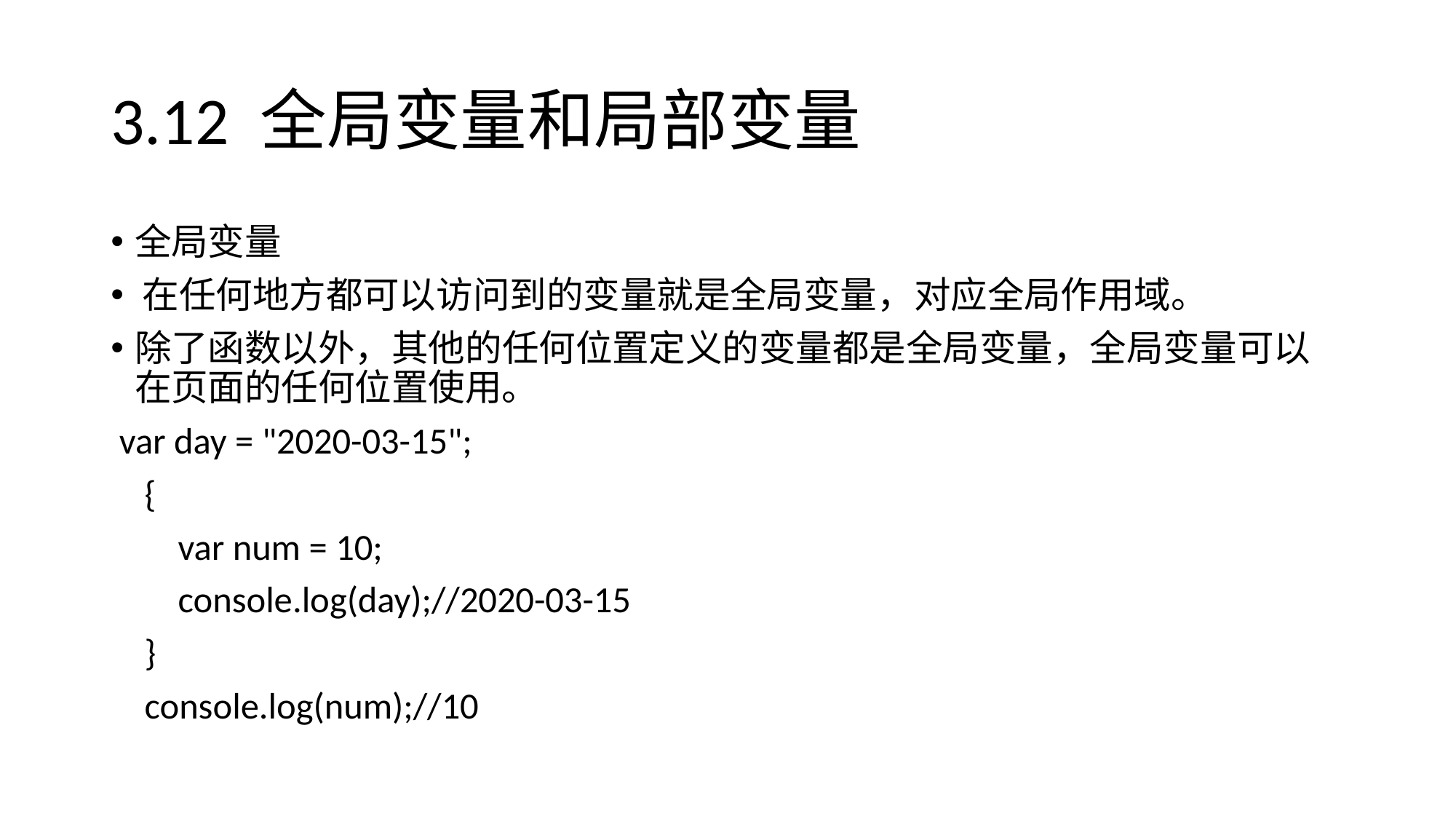

# 3.12 全局变量和局部变量
全局变量
​在任何地方都可以访问到的变量就是全局变量，对应全局作用域。
除了函数以外，其他的任何位置定义的变量都是全局变量，全局变量可以在页面的任何位置使用。
 var day = "2020-03-15";
    {
        var num = 10;
        console.log(day);//2020-03-15
    }
    console.log(num);//10